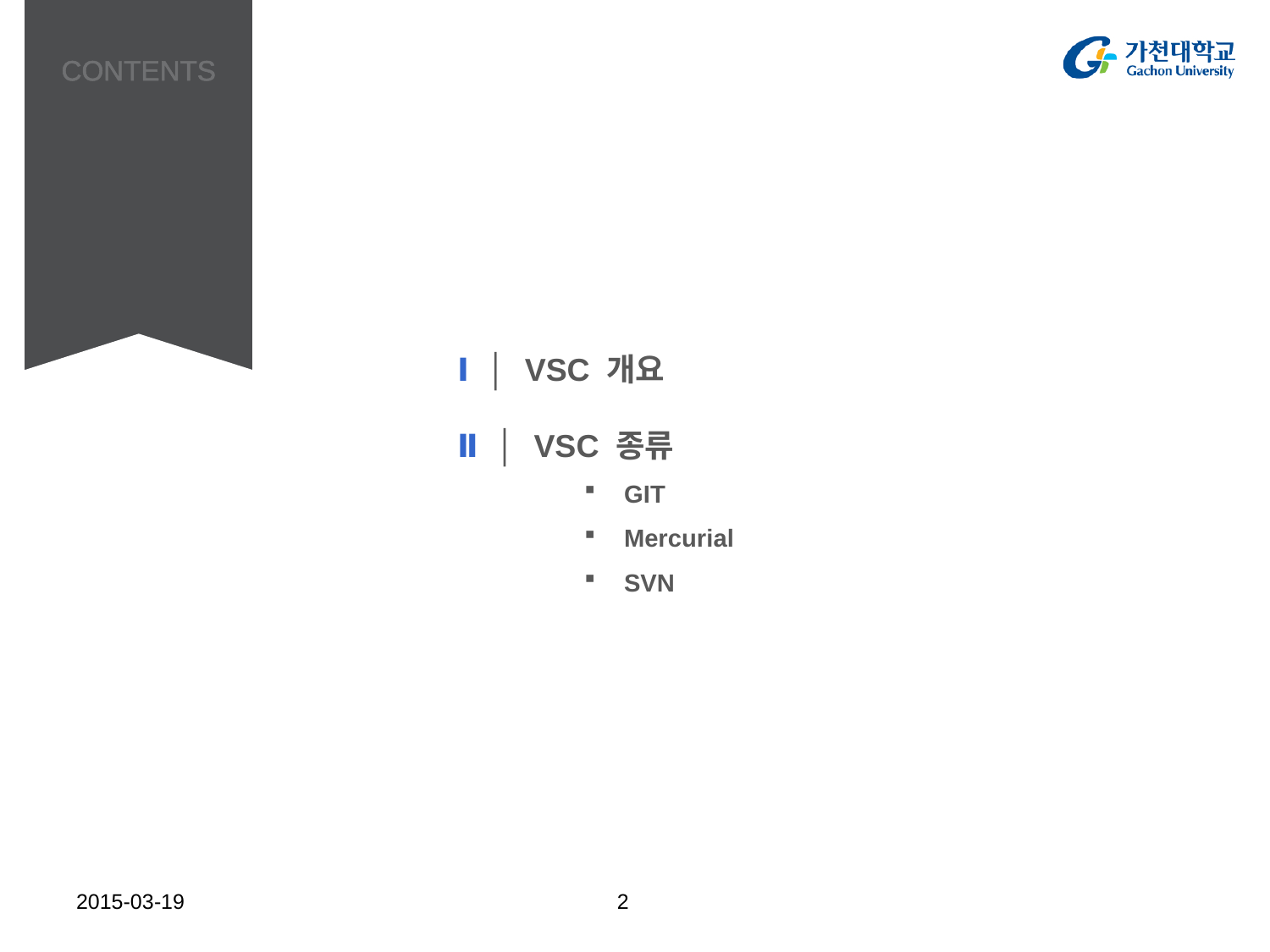

CONTENTS
Ⅰ  │  VSC 개요
Ⅱ  │  VSC 종류
GIT
Mercurial
SVN

2015-03-19
2